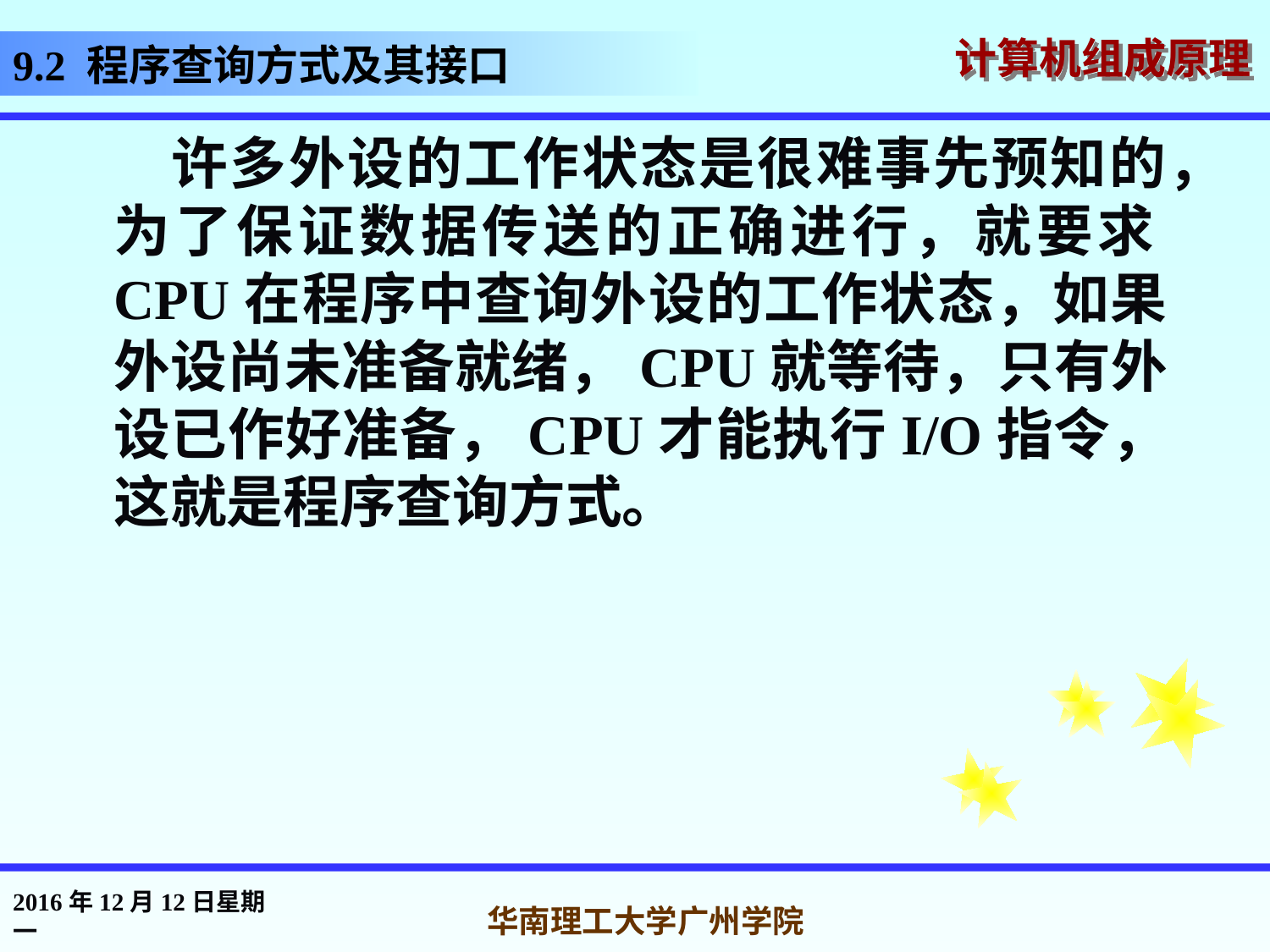

# 9.2 程序查询方式及其接口
      许多外设的工作状态是很难事先预知的，为了保证数据传送的正确进行，就要求CPU在程序中查询外设的工作状态，如果外设尚未准备就绪，CPU就等待，只有外设已作好准备，CPU才能执行I/O指令，这就是程序查询方式。
2016年12月12日星期一
华南理工大学广州学院